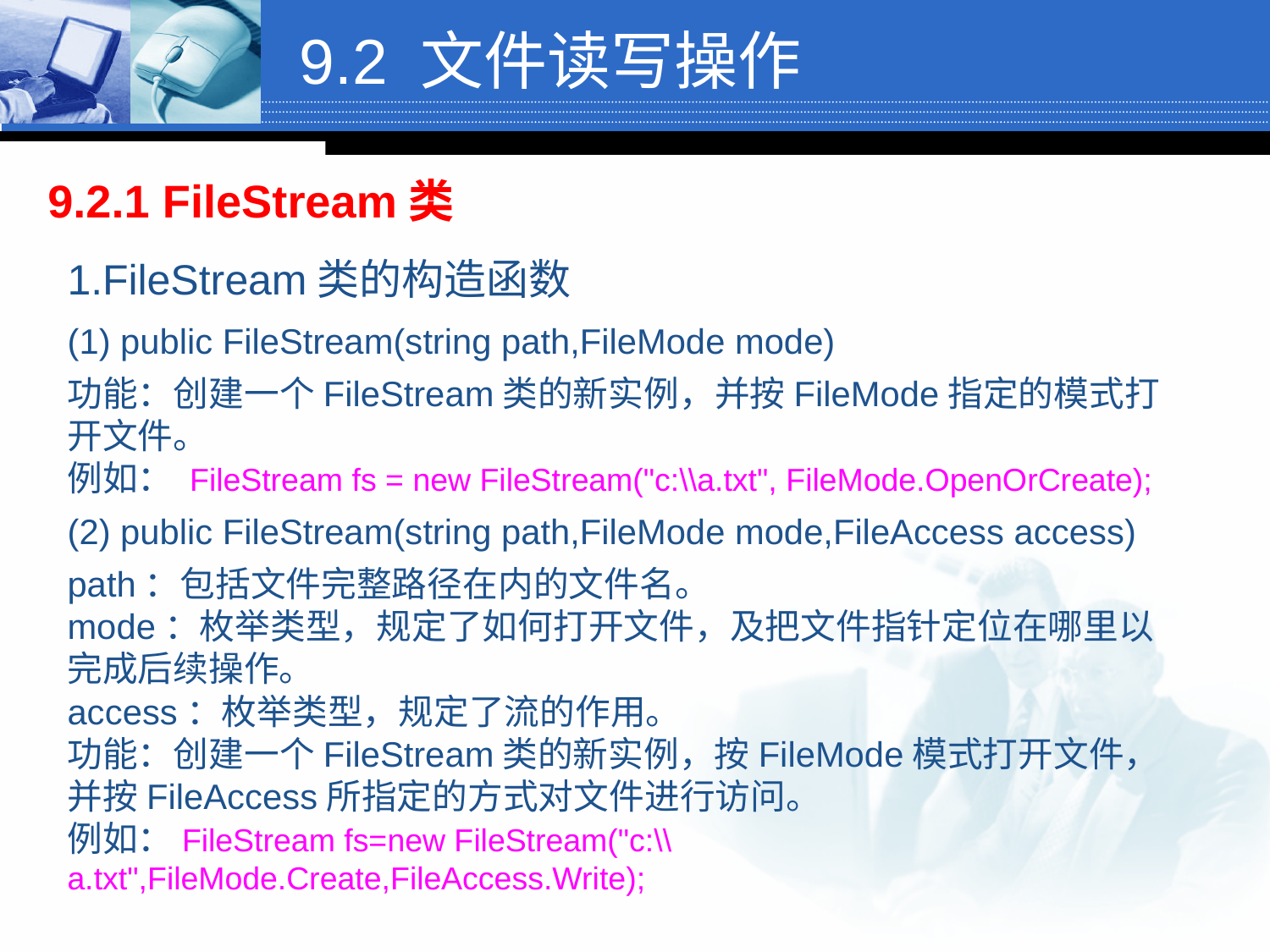

# 9.2 文件读写操作
9.2.1 FileStream类
1.FileStream类的构造函数
(1) public FileStream(string path,FileMode mode)
功能：创建一个FileStream类的新实例，并按FileMode指定的模式打开文件。
例如： FileStream fs = new FileStream("c:\\a.txt", FileMode.OpenOrCreate);
(2) public FileStream(string path,FileMode mode,FileAccess access)
path：包括文件完整路径在内的文件名。
mode：枚举类型，规定了如何打开文件，及把文件指针定位在哪里以完成后续操作。
access：枚举类型，规定了流的作用。
功能：创建一个FileStream类的新实例，按FileMode模式打开文件，并按FileAccess所指定的方式对文件进行访问。
例如：FileStream fs=new FileStream("c:\\a.txt",FileMode.Create,FileAccess.Write);